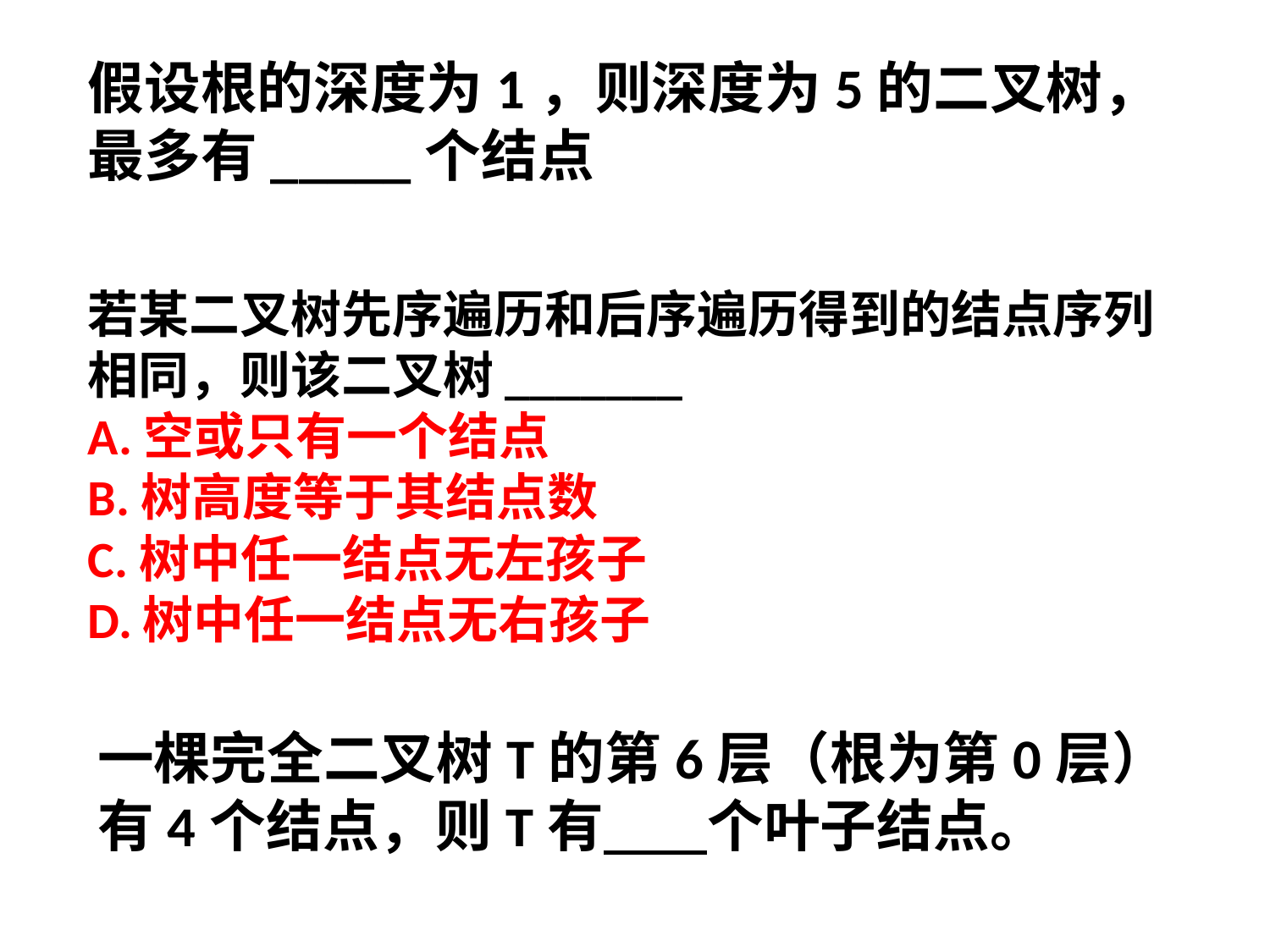

假设根的深度为1，则深度为5的二叉树，最多有_____个结点
若某二叉树先序遍历和后序遍历得到的结点序列相同，则该二叉树_______
A.空或只有一个结点
B.树高度等于其结点数
C.树中任一结点无左孩子
D.树中任一结点无右孩子
一棵完全二叉树T的第6层（根为第0层）有4个结点，则T有        个叶子结点。